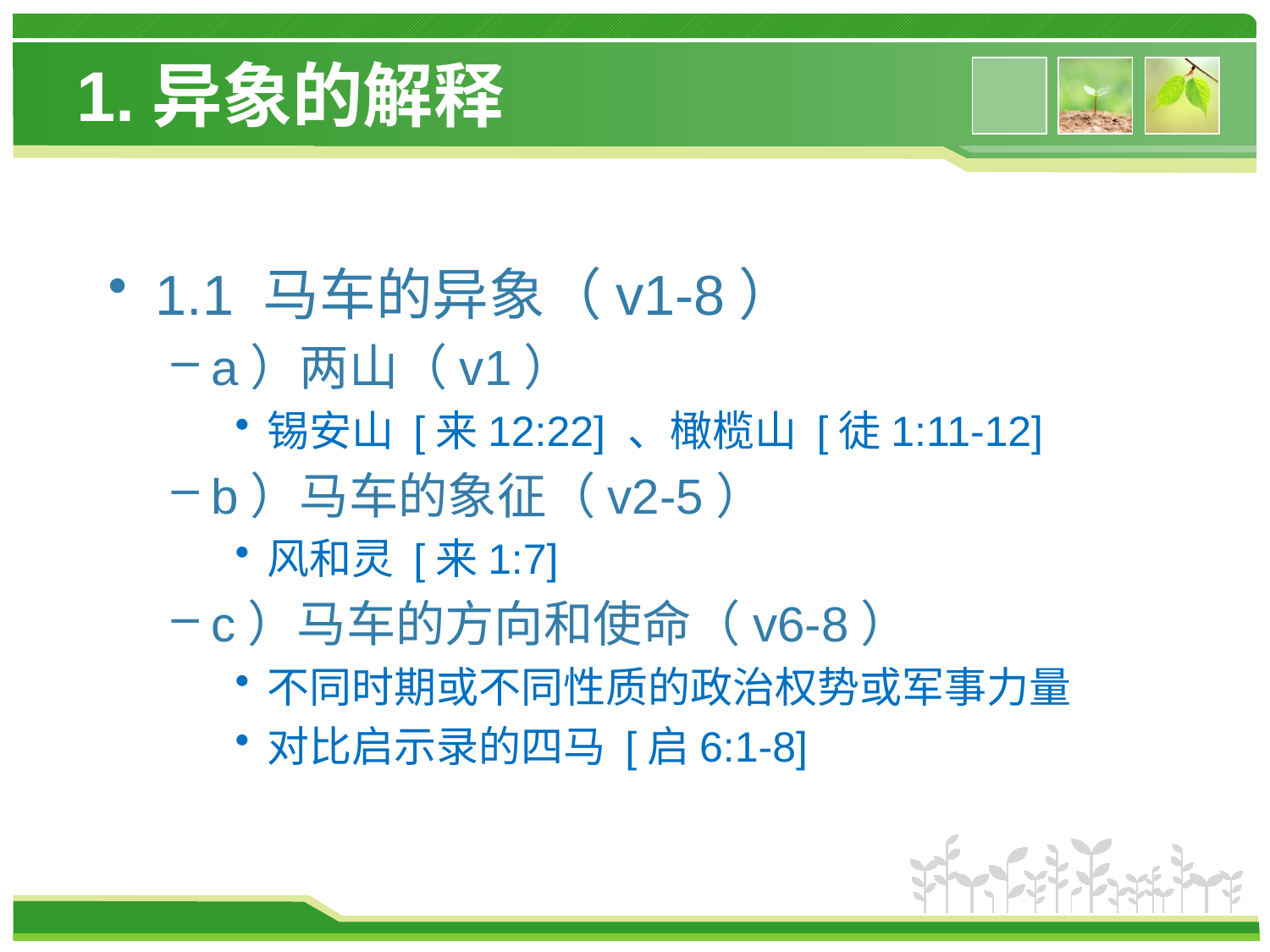

# 1.异象的解释
1.1 马车的异象（v1-8）
a）两山（v1）
锡安山 [来12:22] 、橄榄山 [徒1:11-12]
b）马车的象征（v2-5）
风和灵 [来1:7]
c）马车的方向和使命（v6-8）
不同时期或不同性质的政治权势或军事力量
对比启示录的四马 [启6:1-8]